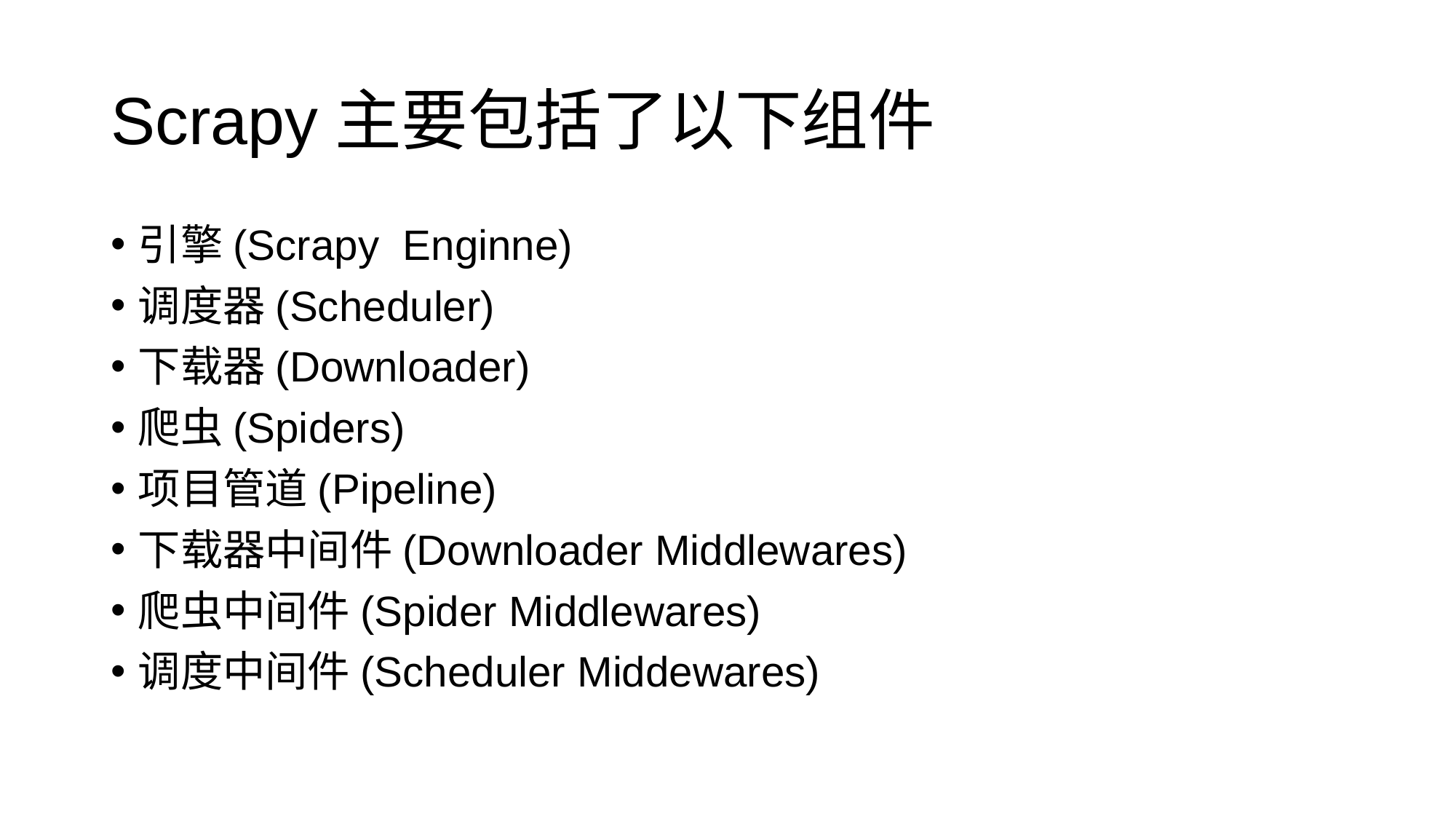

# Scrapy主要包括了以下组件
引擎(Scrapy  Enginne)
调度器(Scheduler)
下载器(Downloader)
爬虫(Spiders)
项目管道(Pipeline)
下载器中间件(Downloader Middlewares)
爬虫中间件(Spider Middlewares)
调度中间件(Scheduler Middewares)